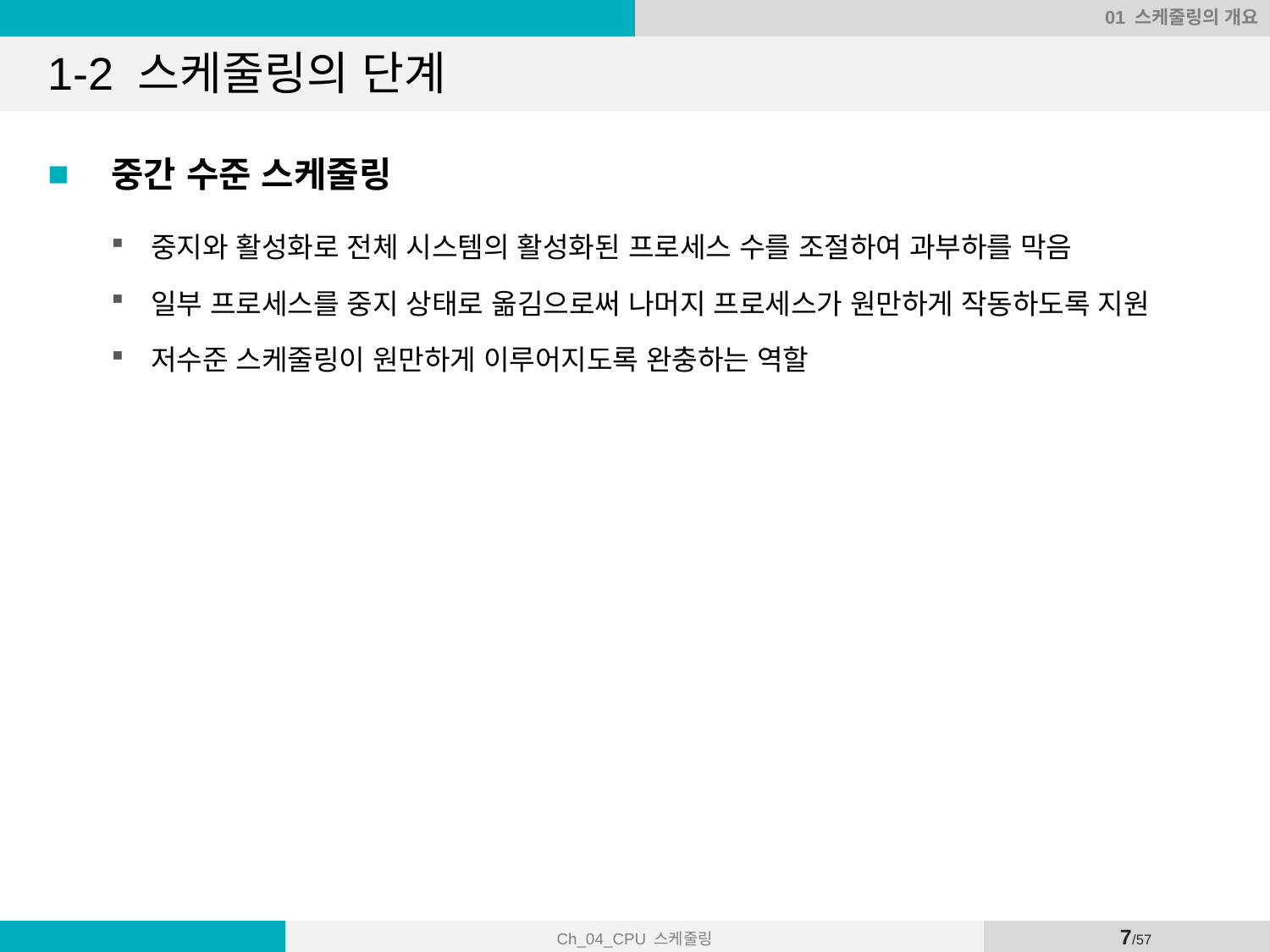

01 스케줄링의 개요
# 1-2 스케줄링의 단계
중간 수준 스케줄링

중지와 활성화로 전체 시스템의 활성화된 프로세스 수를 조절하여 과부하를 막음
일부 프로세스를 중지 상태로 옮김으로써 나머지 프로세스가 원만하게 작동하도록 지원
저수준 스케줄링이 원만하게 이루어지도록 완충하는 역할